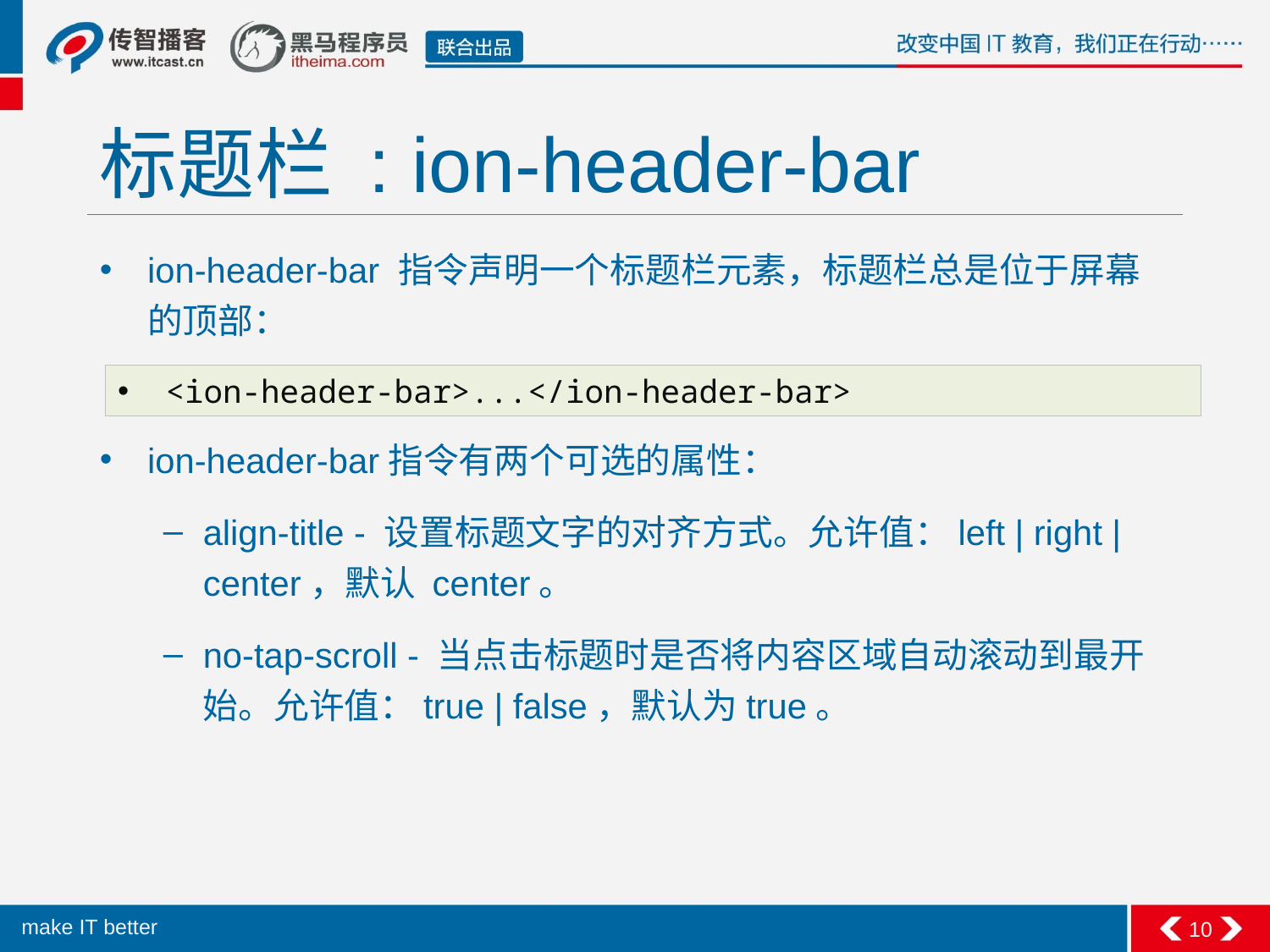

# 标题栏 : ion-header-bar
ion-header-bar 指令声明一个标题栏元素，标题栏总是位于屏幕的顶部：

ion-header-bar指令有两个可选的属性：
align-title - 设置标题文字的对齐方式。允许值：left | right | center，默认 center。
no-tap-scroll - 当点击标题时是否将内容区域自动滚动到最开始。允许值：true | false，默认为true。
<ion-header-bar>...</ion-header-bar>
10

make IT better